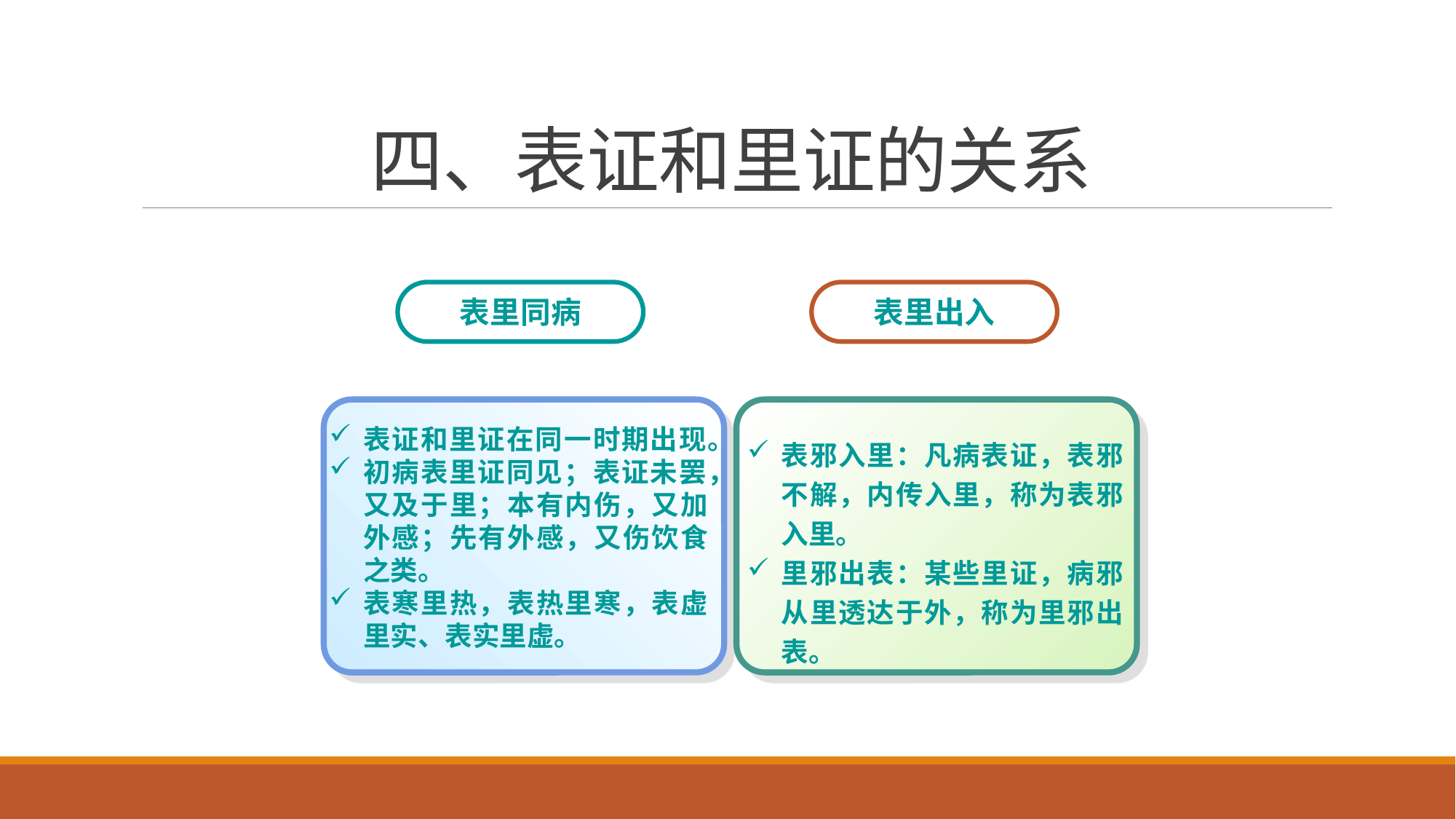

# 四、表证和里证的关系
表里同病
表里出入

表邪入里：凡病表证，表邪不解，内传入里，称为表邪入里。
里邪出表：某些里证，病邪从里透达于外，称为里邪出表。
表证和里证在同一时期出现。
初病表里证同见；表证未罢，又及于里；本有内伤，又加外感；先有外感，又伤饮食之类。
表寒里热，表热里寒，表虚里实、表实里虚。